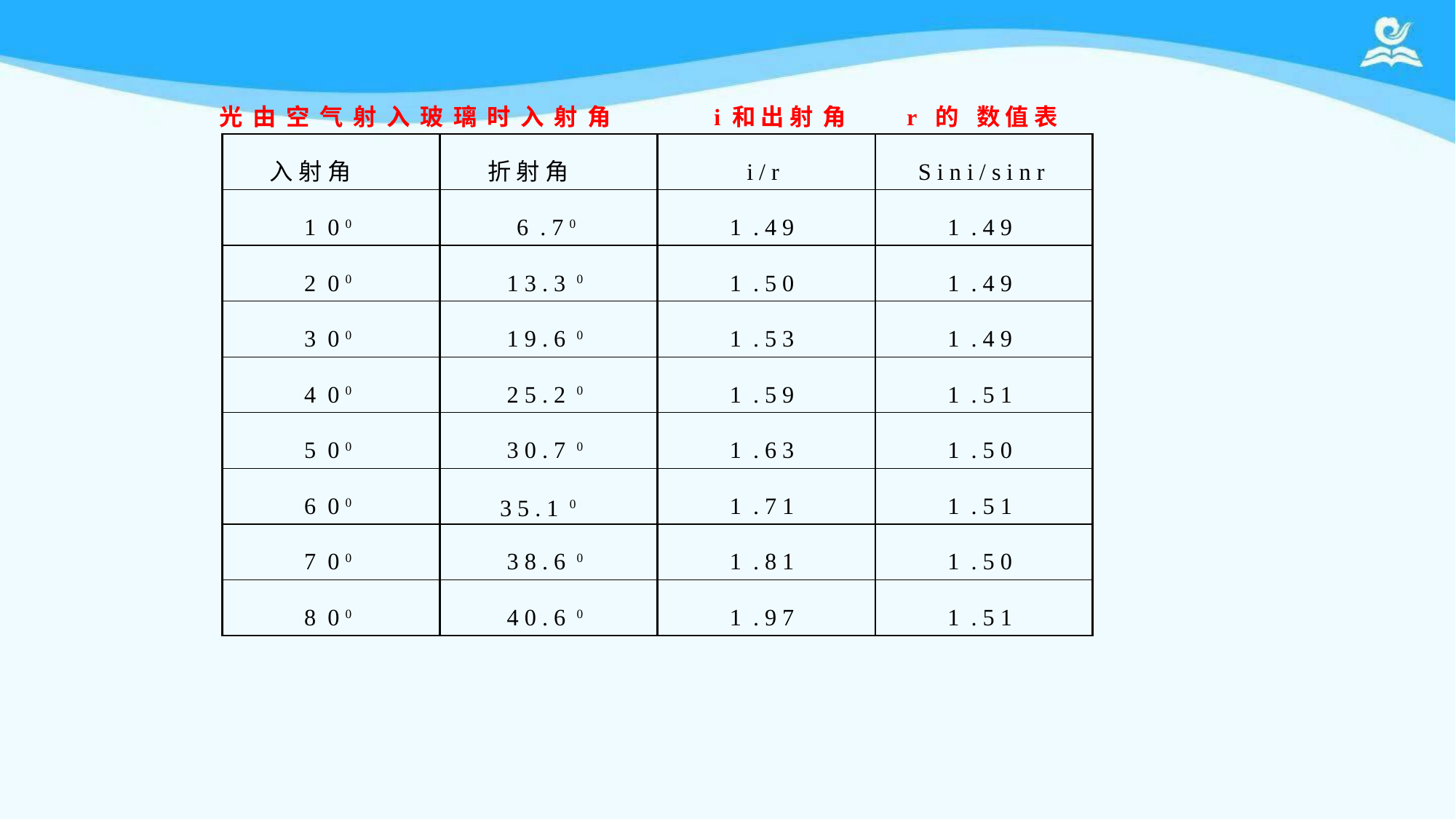

光 由 空 气 射 入 玻 璃 时 入 射 角
i 和 出 射 角
r	的	数 值 表
| 入 射 角 | 折 射 角 | i / r | S i n i / s i n r |
| --- | --- | --- | --- |
| 1 0 0 | 6 . 7 0 | 1 . 4 9 | 1 . 4 9 |
| 2 0 0 | 1 3 . 3 0 | 1 . 5 0 | 1 . 4 9 |
| 3 0 0 | 1 9 . 6 0 | 1 . 5 3 | 1 . 4 9 |
| 4 0 0 | 2 5 . 2 0 | 1 . 5 9 | 1 . 5 1 |
| 5 0 0 | 3 0 . 7 0 | 1 . 6 3 | 1 . 5 0 |
| 6 0 0 | 3 5 . 1 0 | 1 . 7 1 | 1 . 5 1 |
| 7 0 0 | 3 8 . 6 0 | 1 . 8 1 | 1 . 5 0 |
| 8 0 0 | 4 0 . 6 0 | 1 . 9 7 | 1 . 5 1 |